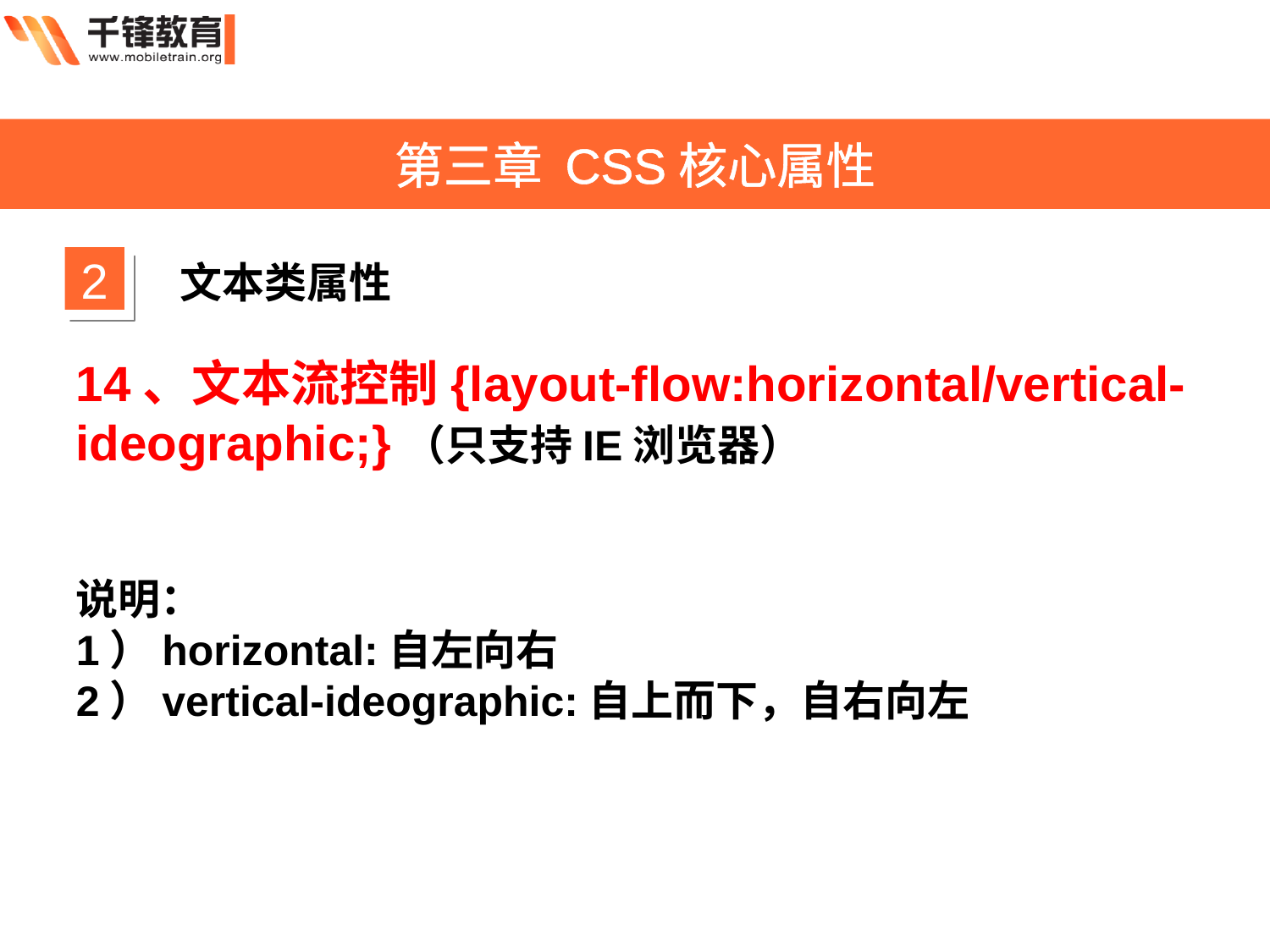

第三章 CSS核心属性
2

文本类属性

14、文本流控制{layout-flow:horizontal/vertical-ideographic;}（只支持IE浏览器）

说明：
1）horizontal:自左向右
2）vertical-ideographic:自上而下，自右向左